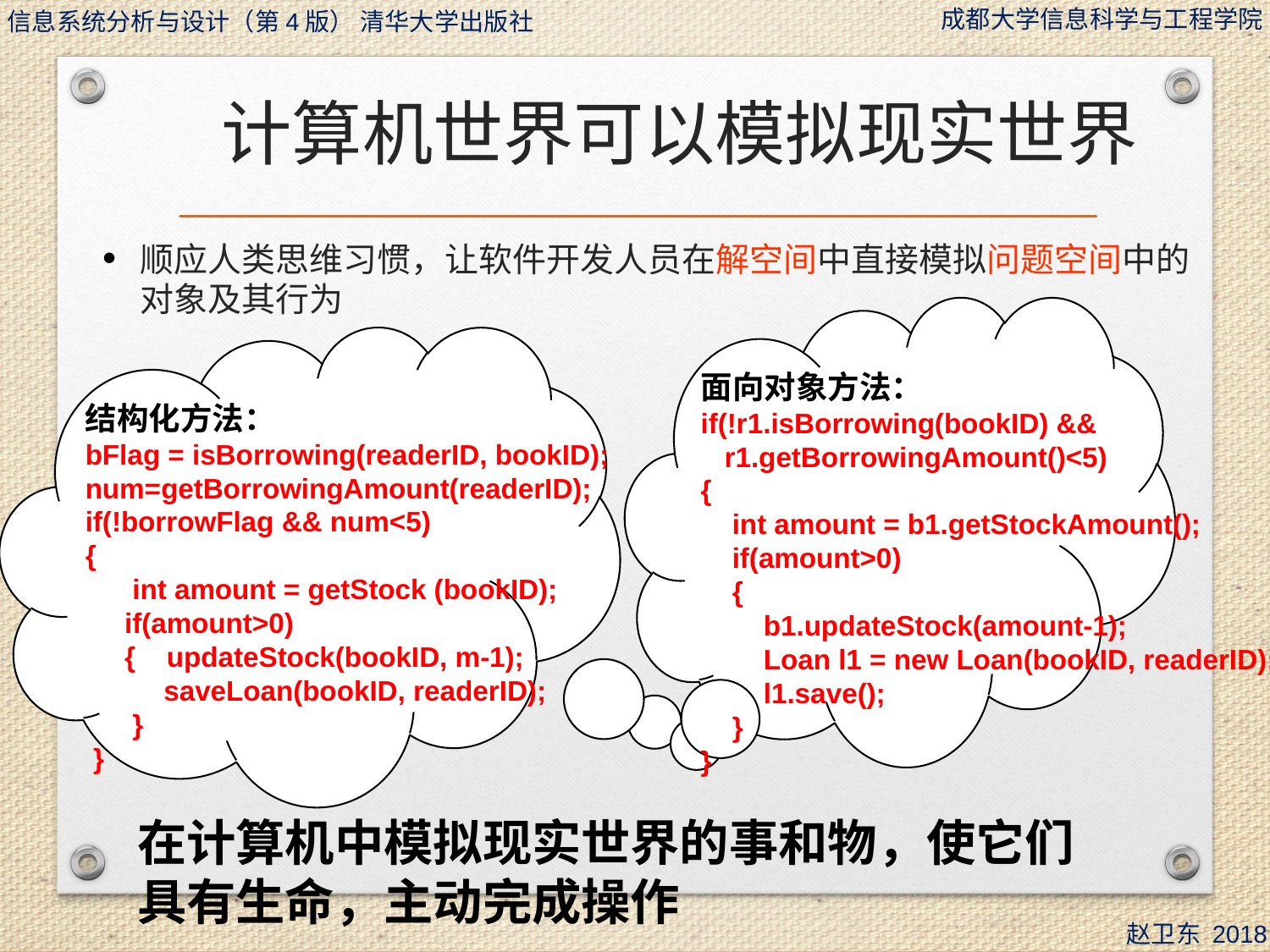

# 计算机世界可以模拟现实世界
顺应人类思维习惯，让软件开发人员在解空间中直接模拟问题空间中的对象及其行为
面向对象方法：
if(!r1.isBorrowing(bookID) &&
   r1.getBorrowingAmount()<5)
{
    int amount = b1.getStockAmount();
    if(amount>0)
    {
        b1.updateStock(amount-1);
        Loan l1 = new Loan(bookID, readerID);
        l1.save();
    }
}
结构化方法：
bFlag = isBorrowing(readerID, bookID);
num=getBorrowingAmount(readerID);
if(!borrowFlag && num<5)
{
      int amount = getStock (bookID);
     if(amount>0)
     {    updateStock(bookID, m-1);
          saveLoan(bookID, readerID);
      }
 }
在计算机中模拟现实世界的事和物，使它们具有生命，主动完成操作